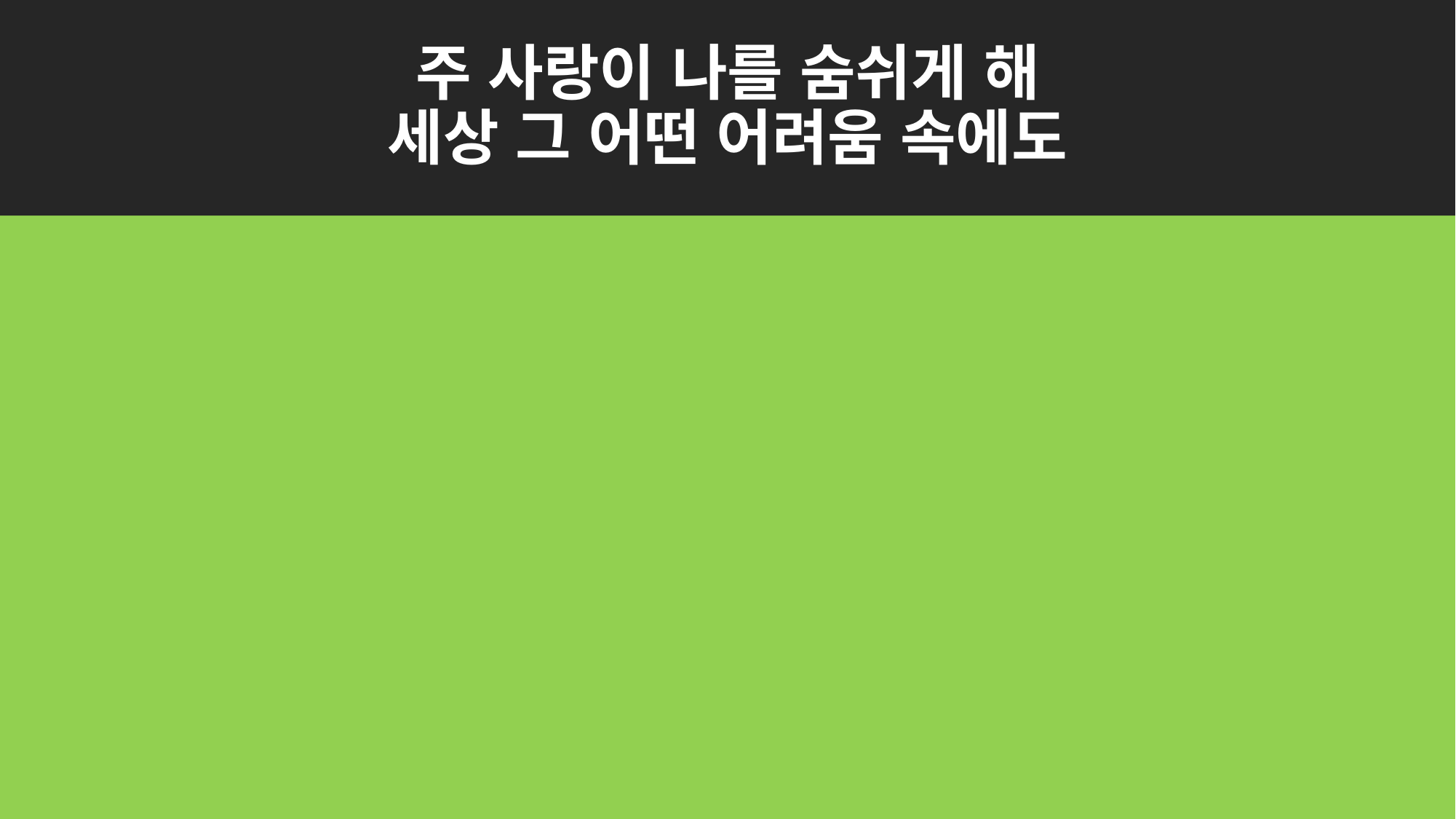

# 주 사랑이 나를 숨쉬게 해
세상 그 어떤 어려움 속에도